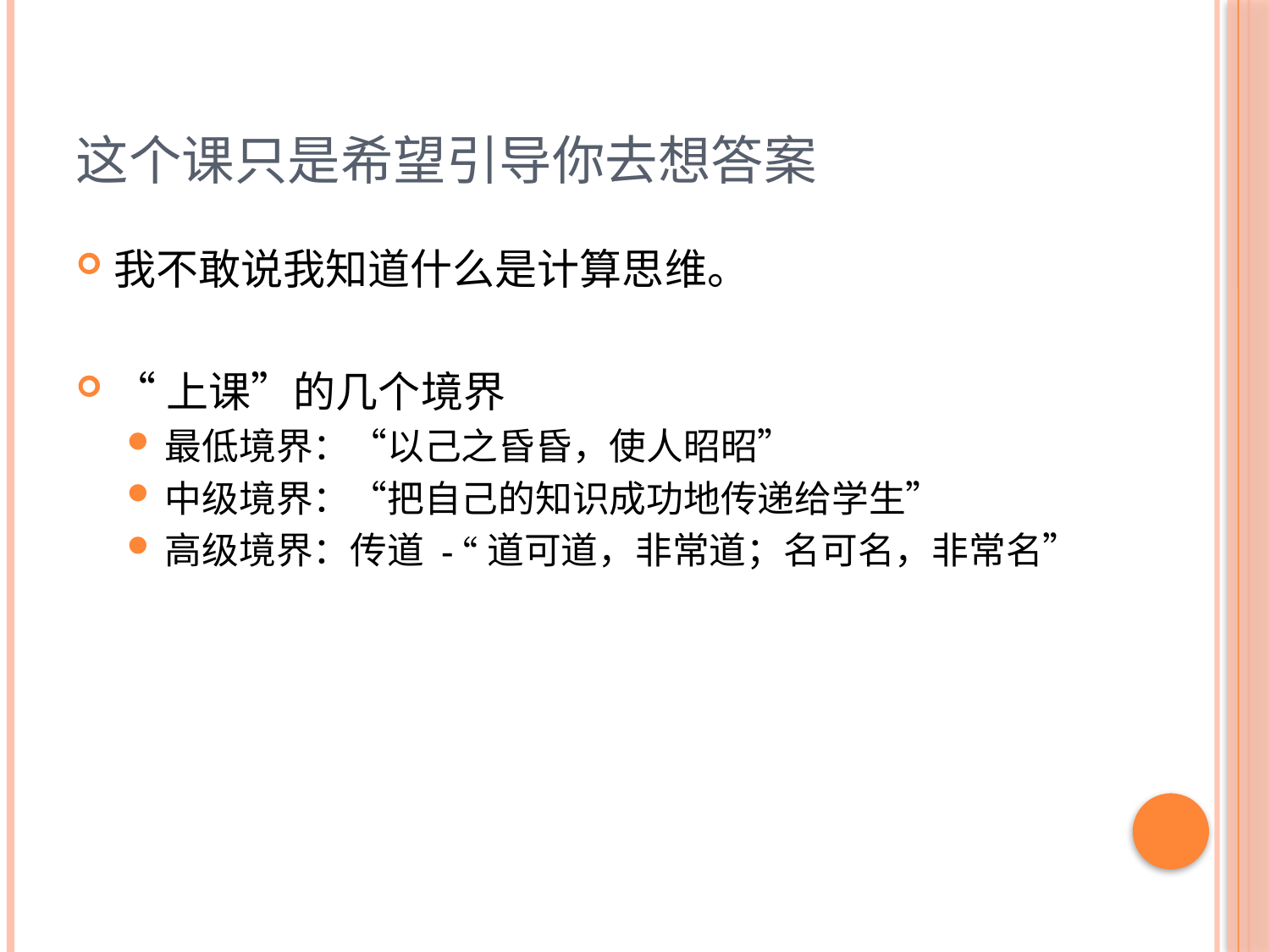

# 这个课只是希望引导你去想答案
我不敢说我知道什么是计算思维。

“上课”的几个境界
最低境界：“以己之昏昏，使人昭昭”
中级境界：“把自己的知识成功地传递给学生”
高级境界：传道 - “道可道，非常道；名可名，非常名”